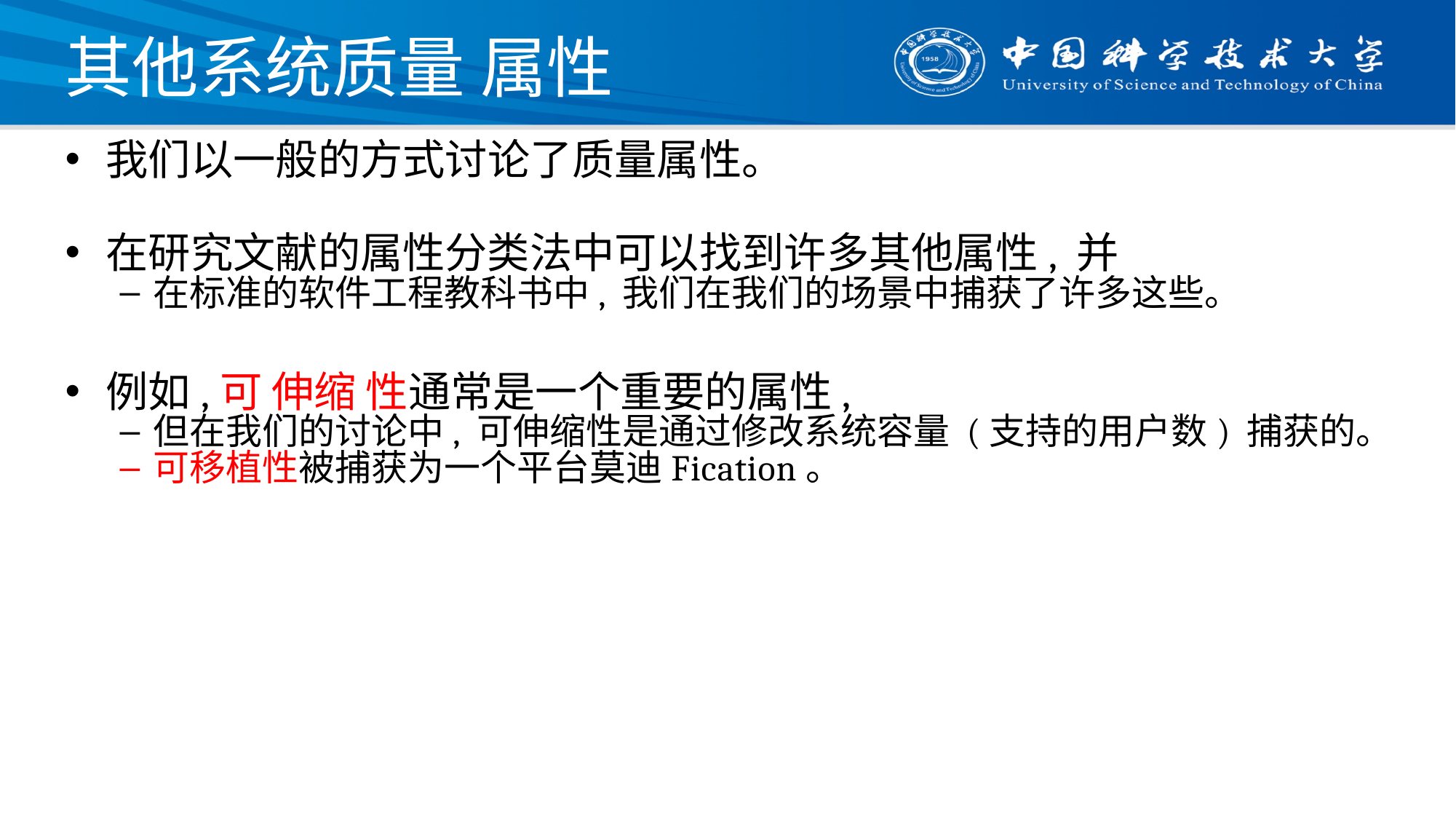

# 其他系统质量 属性
我们以一般的方式讨论了质量属性。

在研究文献的属性分类法中可以找到许多其他属性, 并
在标准的软件工程教科书中, 我们在我们的场景中捕获了许多这些。

例如,可 伸缩 性通常是一个重要的属性,
但在我们的讨论中, 可伸缩性是通过修改系统容量 (支持的用户数) 捕获的。
可移植性被捕获为一个平台莫迪Fication。